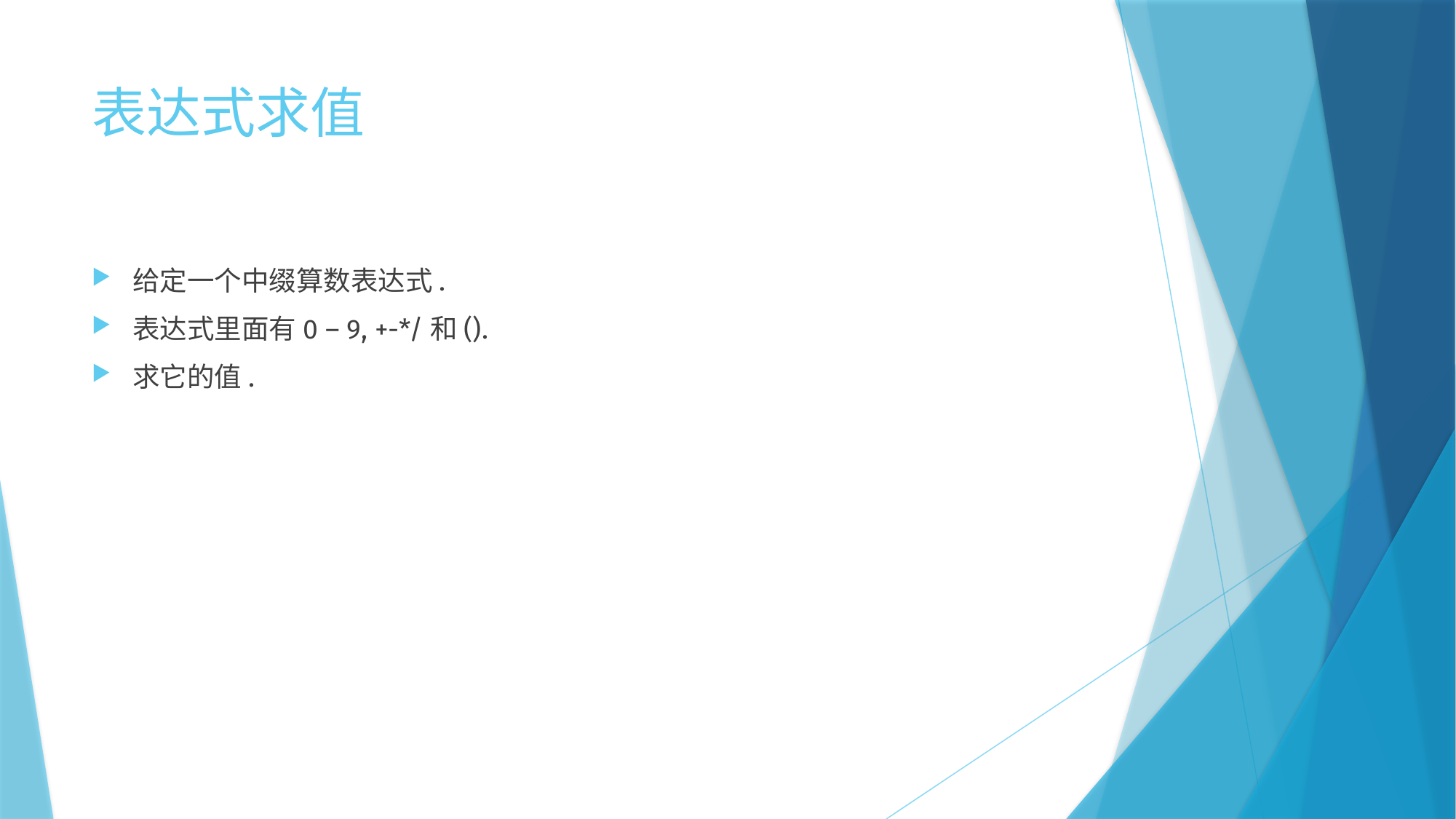

# 表达式求值
给定一个中缀算数表达式.
表达式里面有0 – 9, +-*/和().
求它的值.